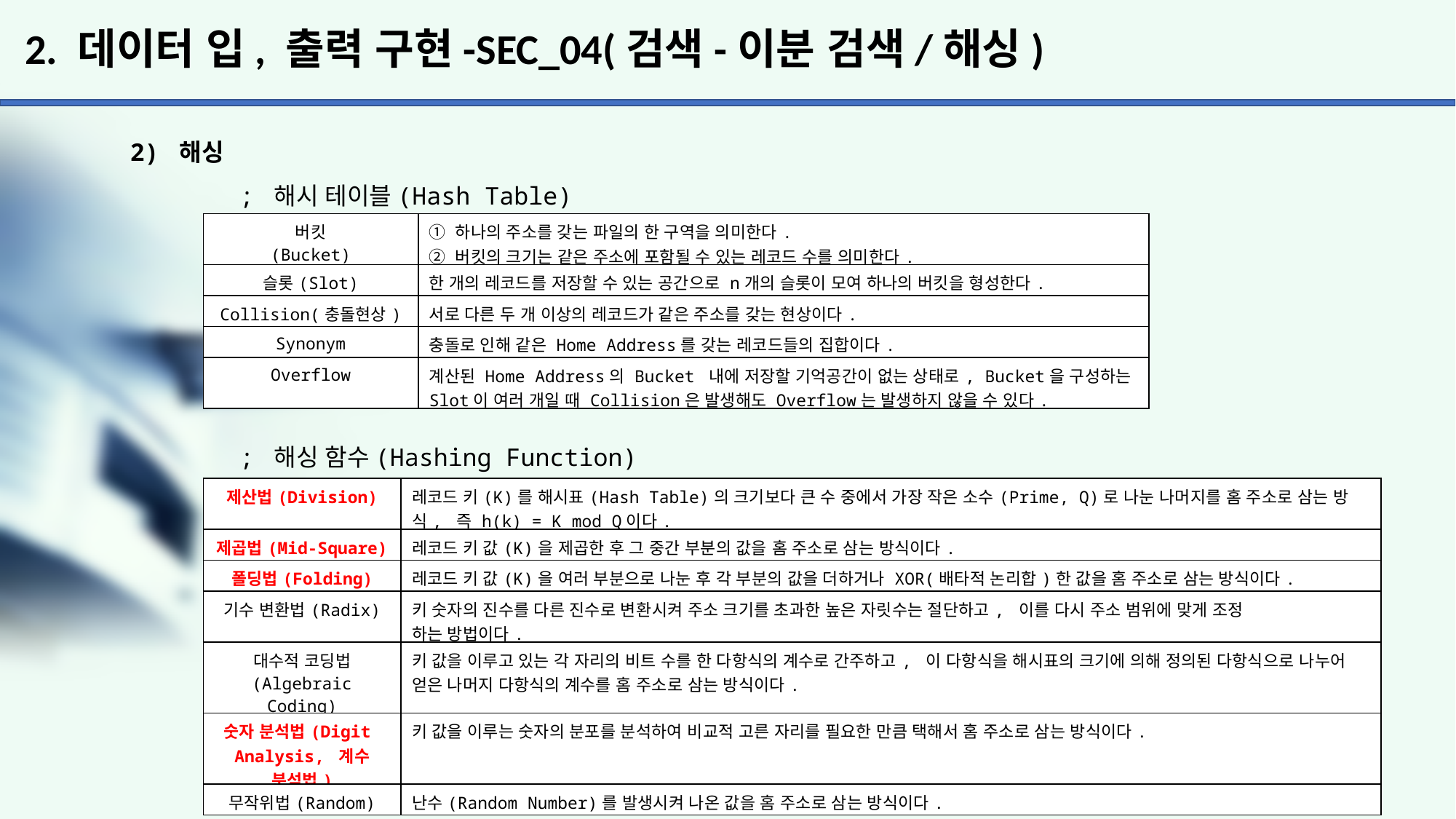

# 2. 데이터 입, 출력 구현-SEC_04(검색-이분 검색/해싱)
2) 해싱
	; 해시 테이블(Hash Table)

	; 해싱 함수(Hashing Function)

| 버킷 (Bucket) | ① 하나의 주소를 갖는 파일의 한 구역을 의미한다. ② 버킷의 크기는 같은 주소에 포함될 수 있는 레코드 수를 의미한다. |
| --- | --- |
| 슬롯(Slot) | 한 개의 레코드를 저장할 수 있는 공간으로 n개의 슬롯이 모여 하나의 버킷을 형성한다. |
| Collision(충돌현상) | 서로 다른 두 개 이상의 레코드가 같은 주소를 갖는 현상이다. |
| Synonym | 충돌로 인해 같은 Home Address를 갖는 레코드들의 집합이다. |
| Overflow | 계산된 Home Address의 Bucket 내에 저장할 기억공간이 없는 상태로, Bucket을 구성하는 Slot이 여러 개일 때 Collision은 발생해도 Overflow는 발생하지 않을 수 있다. |
| 제산법(Division) | 레코드 키(K)를 해시표(Hash Table)의 크기보다 큰 수 중에서 가장 작은 소수(Prime, Q)로 나눈 나머지를 홈 주소로 삼는 방식, 즉 h(k) = K mod Q이다. |
| --- | --- |
| 제곱법(Mid-Square) | 레코드 키 값(K)을 제곱한 후 그 중간 부분의 값을 홈 주소로 삼는 방식이다. |
| 폴딩법(Folding) | 레코드 키 값(K)을 여러 부분으로 나눈 후 각 부분의 값을 더하거나 XOR(배타적 논리합)한 값을 홈 주소로 삼는 방식이다. |
| 기수 변환법(Radix) | 키 숫자의 진수를 다른 진수로 변환시켜 주소 크기를 초과한 높은 자릿수는 절단하고, 이를 다시 주소 범위에 맞게 조정 하는 방법이다. |
| 대수적 코딩법 (Algebraic Coding) | 키 값을 이루고 있는 각 자리의 비트 수를 한 다항식의 계수로 간주하고, 이 다항식을 해시표의 크기에 의해 정의된 다항식으로 나누어 얻은 나머지 다항식의 계수를 홈 주소로 삼는 방식이다. |
| 숫자 분석법(Digit Analysis, 계수 분석법) | 키 값을 이루는 숫자의 분포를 분석하여 비교적 고른 자리를 필요한 만큼 택해서 홈 주소로 삼는 방식이다. |
| 무작위법(Random) | 난수(Random Number)를 발생시켜 나온 값을 홈 주소로 삼는 방식이다. |